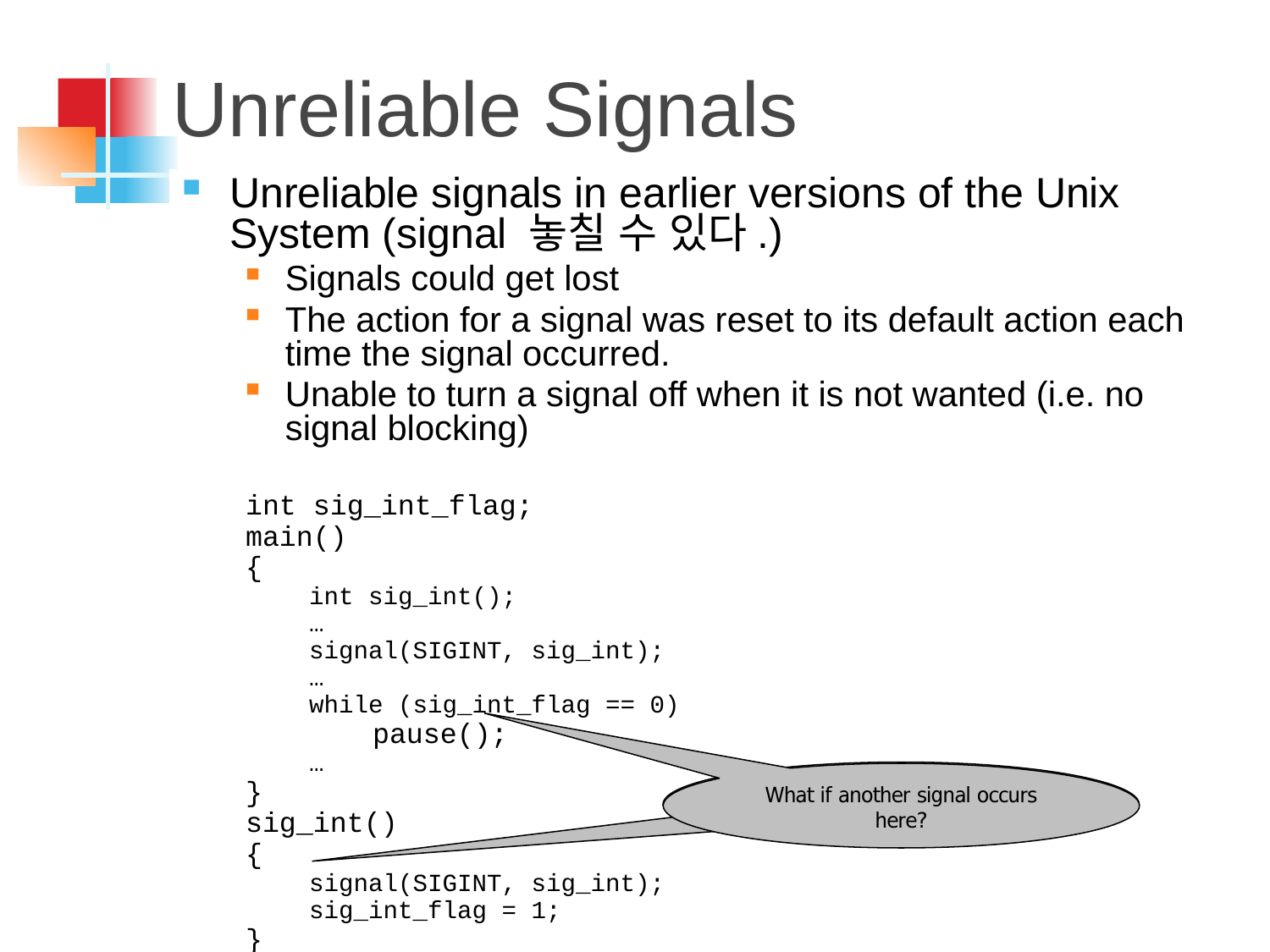

# Unreliable Signals
Unreliable signals in earlier versions of the Unix System (signal 놓칠 수 있다.)
Signals could get lost
The action for a signal was reset to its default action each time the signal occurred.
Unable to turn a signal off when it is not wanted (i.e. no signal blocking)

int sig_int_flag;
main()
{
int sig_int();
…
signal(SIGINT, sig_int);
…
while (sig_int_flag == 0)
pause();
…
}
sig_int()
{
signal(SIGINT, sig_int);
sig_int_flag = 1;
}
What if another signal occurs here?
What if another signal occurs here?
©2007 Im, Lee, and Park, Hanyang University